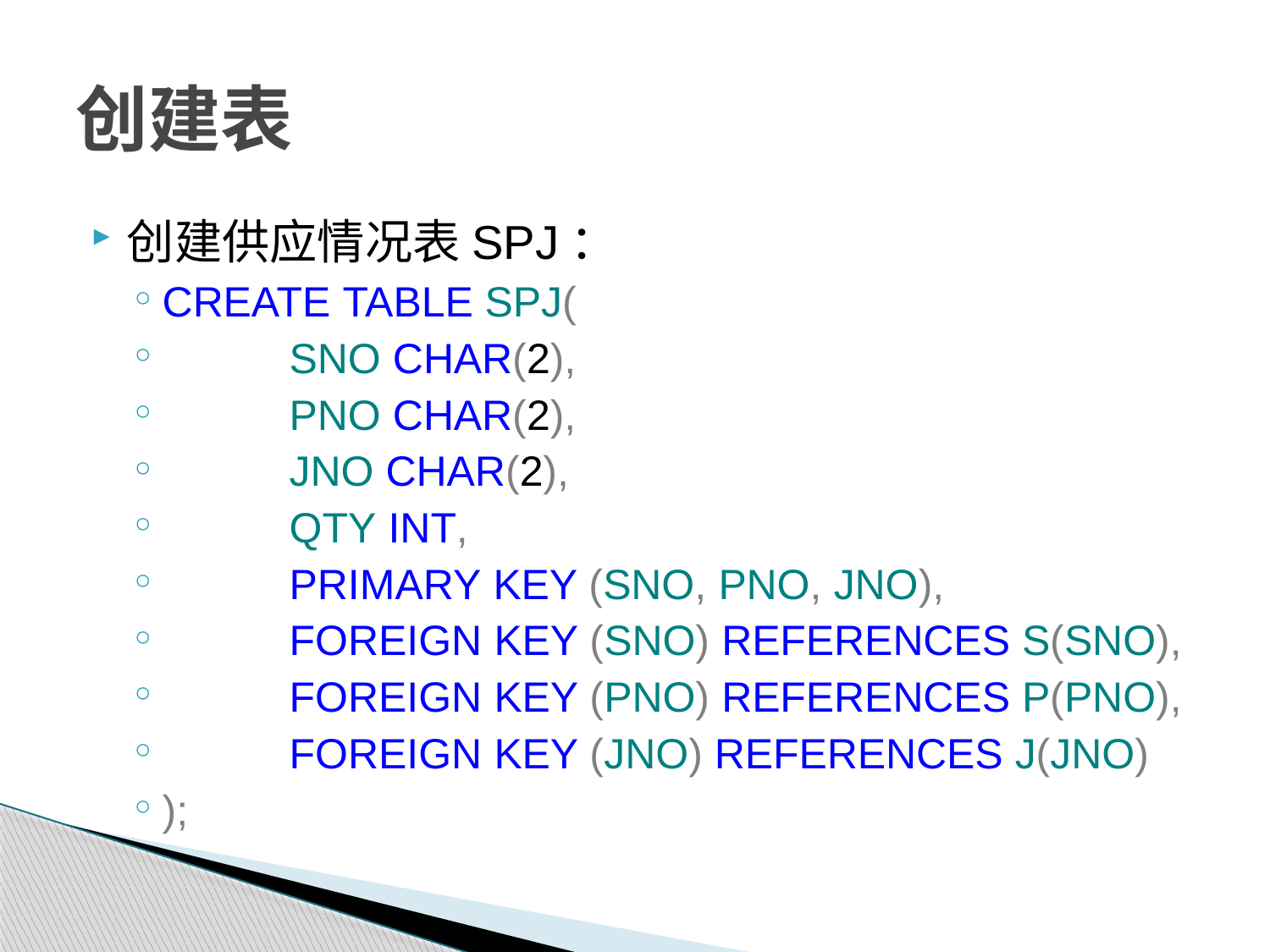

# 创建表
创建供应情况表SPJ：
CREATE TABLE SPJ(
	SNO CHAR(2),
	PNO CHAR(2),
	JNO CHAR(2),
	QTY INT,
	PRIMARY KEY (SNO, PNO, JNO),
	FOREIGN KEY (SNO) REFERENCES S(SNO),
	FOREIGN KEY (PNO) REFERENCES P(PNO),
	FOREIGN KEY (JNO) REFERENCES J(JNO)
);